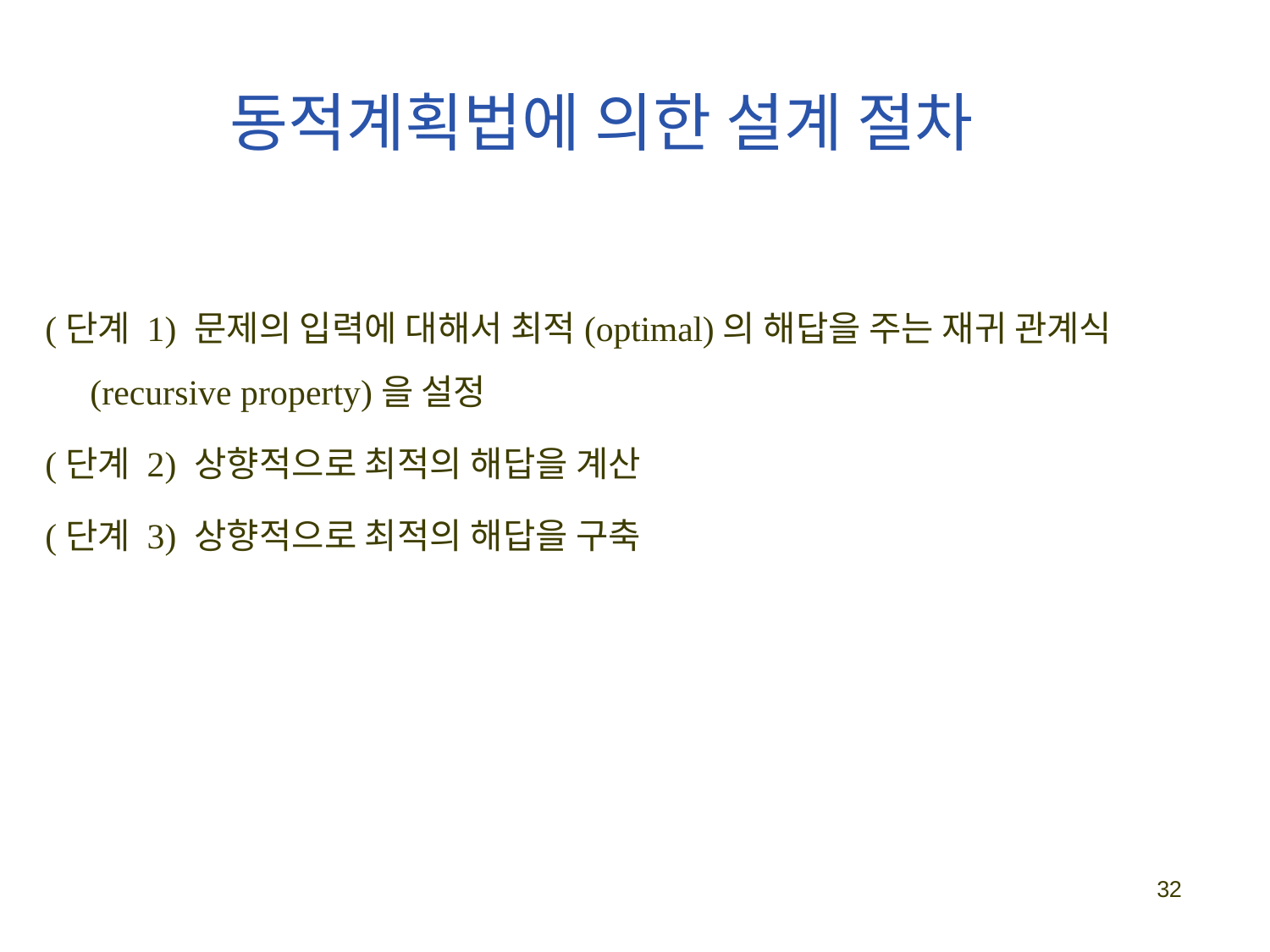

# 동적계획법에 의한 설계 절차
(단계 1) 문제의 입력에 대해서 최적(optimal)의 해답을 주는 재귀 관계식
(recursive property)을 설정
(단계 2) 상향적으로 최적의 해답을 계산
(단계 3) 상향적으로 최적의 해답을 구축
32